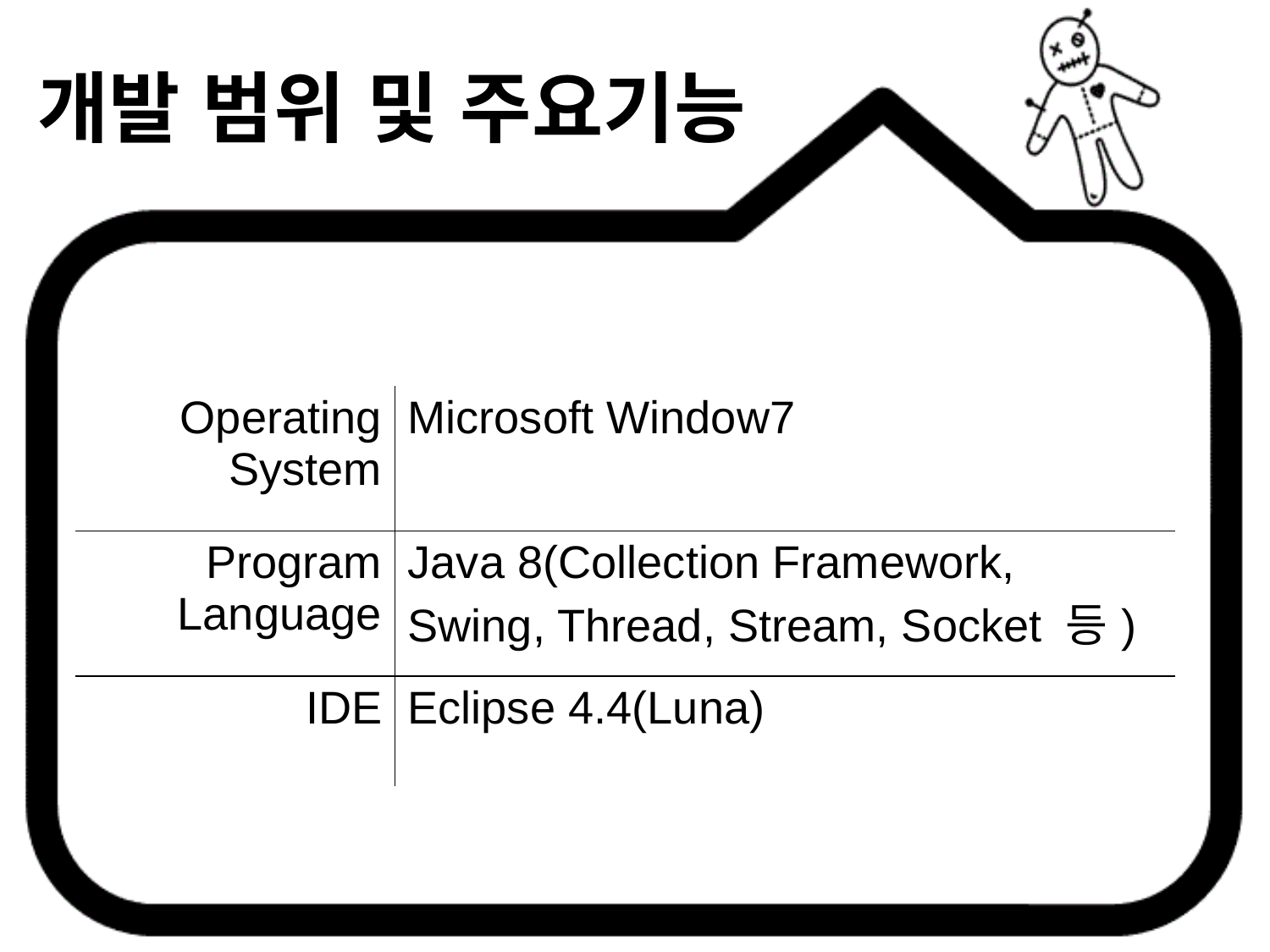

# 개발 범위 및 주요기능
| Operating System | Microsoft Window7 |
| --- | --- |
| Program Language | Java 8(Collection Framework, Swing, Thread, Stream, Socket 등) |
| IDE | Eclipse 4.4(Luna) |